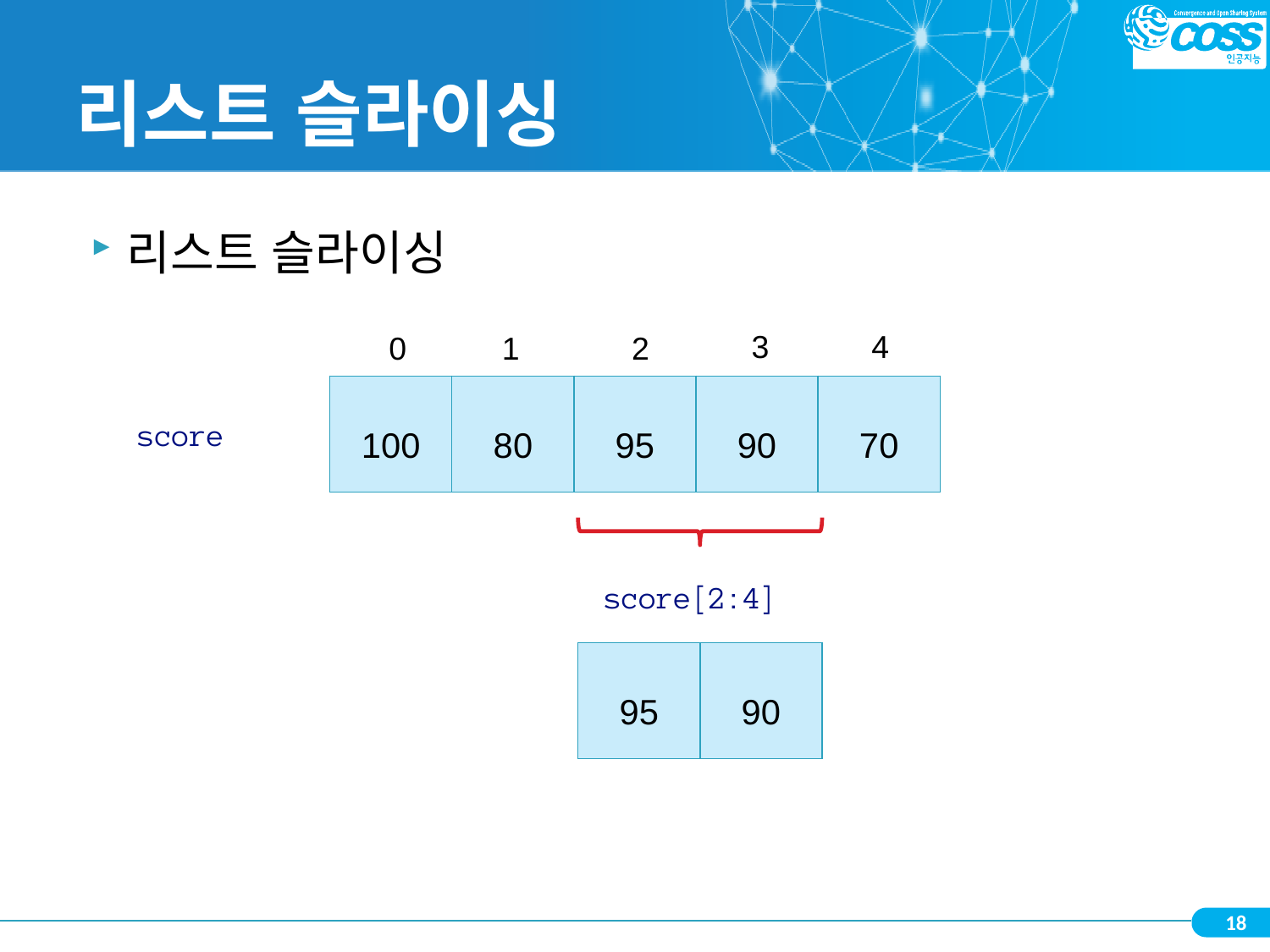

# 리스트 슬라이싱
리스트 슬라이싱

3
4
1
2
0
| 100 | 80 | 95 | 90 | 70 |
| --- | --- | --- | --- | --- |
score

score[2:4]
| 95 | 90 |
| --- | --- |